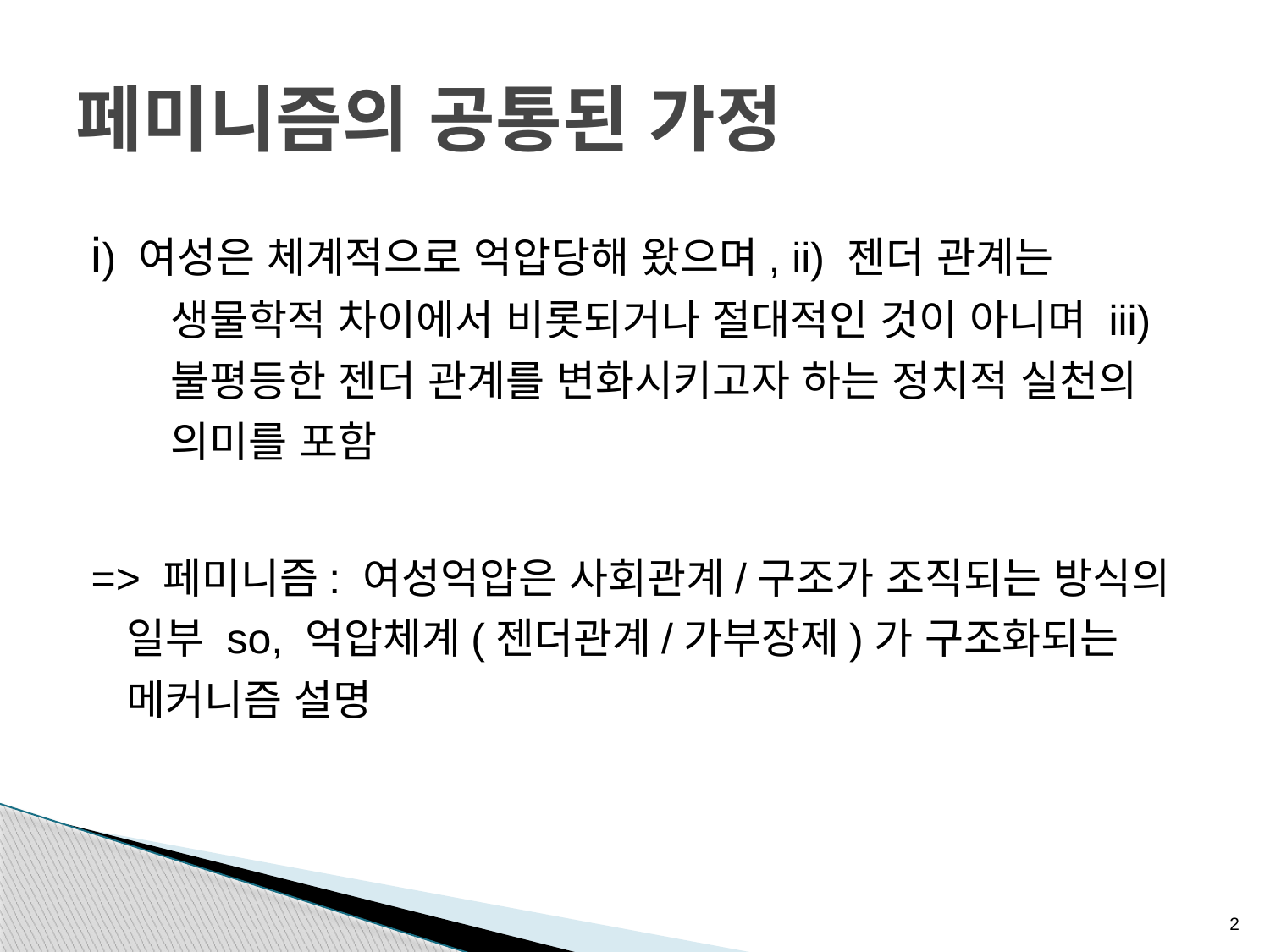

# 페미니즘의 공통된 가정
i) 여성은 체계적으로 억압당해 왔으며, ii) 젠더 관계는 생물학적 차이에서 비롯되거나 절대적인 것이 아니며 iii) 불평등한 젠더 관계를 변화시키고자 하는 정치적 실천의 의미를 포함

=> 페미니즘: 여성억압은 사회관계/구조가 조직되는 방식의 일부 so, 억압체계(젠더관계/가부장제)가 구조화되는 메커니즘 설명
2